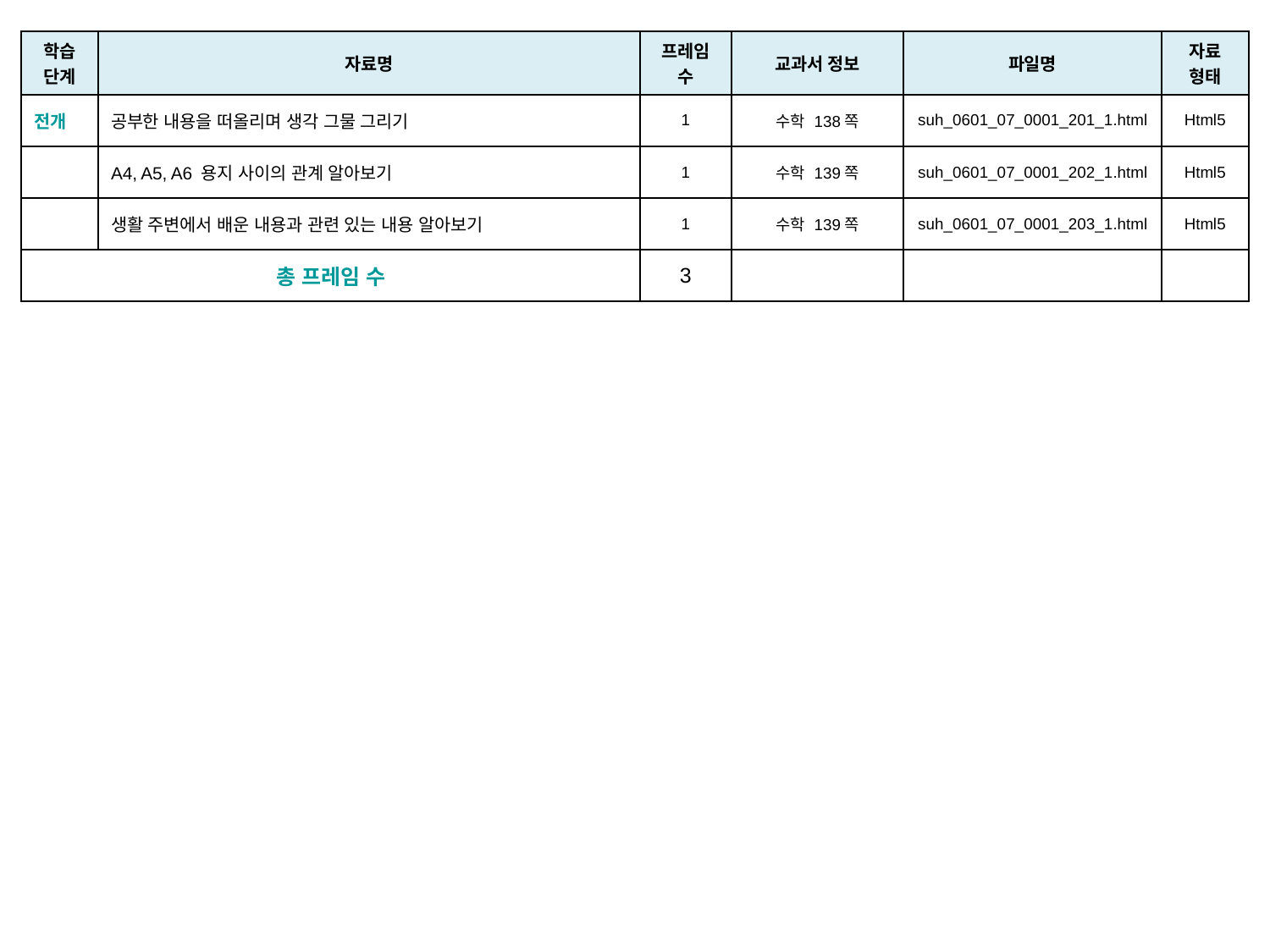

| 학습 단계 | 자료명 | 프레임 수 | 교과서 정보 | 파일명 | 자료 형태 |
| --- | --- | --- | --- | --- | --- |
| 전개 | 공부한 내용을 떠올리며 생각 그물 그리기 | 1 | 수학 138쪽 | suh\_0601\_07\_0001\_201\_1.html | Html5 |
|  | A4, A5, A6 용지 사이의 관계 알아보기 | 1 | 수학 139쪽 | suh\_0601\_07\_0001\_202\_1.html | Html5 |
|  | 생활 주변에서 배운 내용과 관련 있는 내용 알아보기 | 1 | 수학 139쪽 | suh\_0601\_07\_0001\_203\_1.html | Html5 |
| 총 프레임 수 |  | 3 |  |  |  |